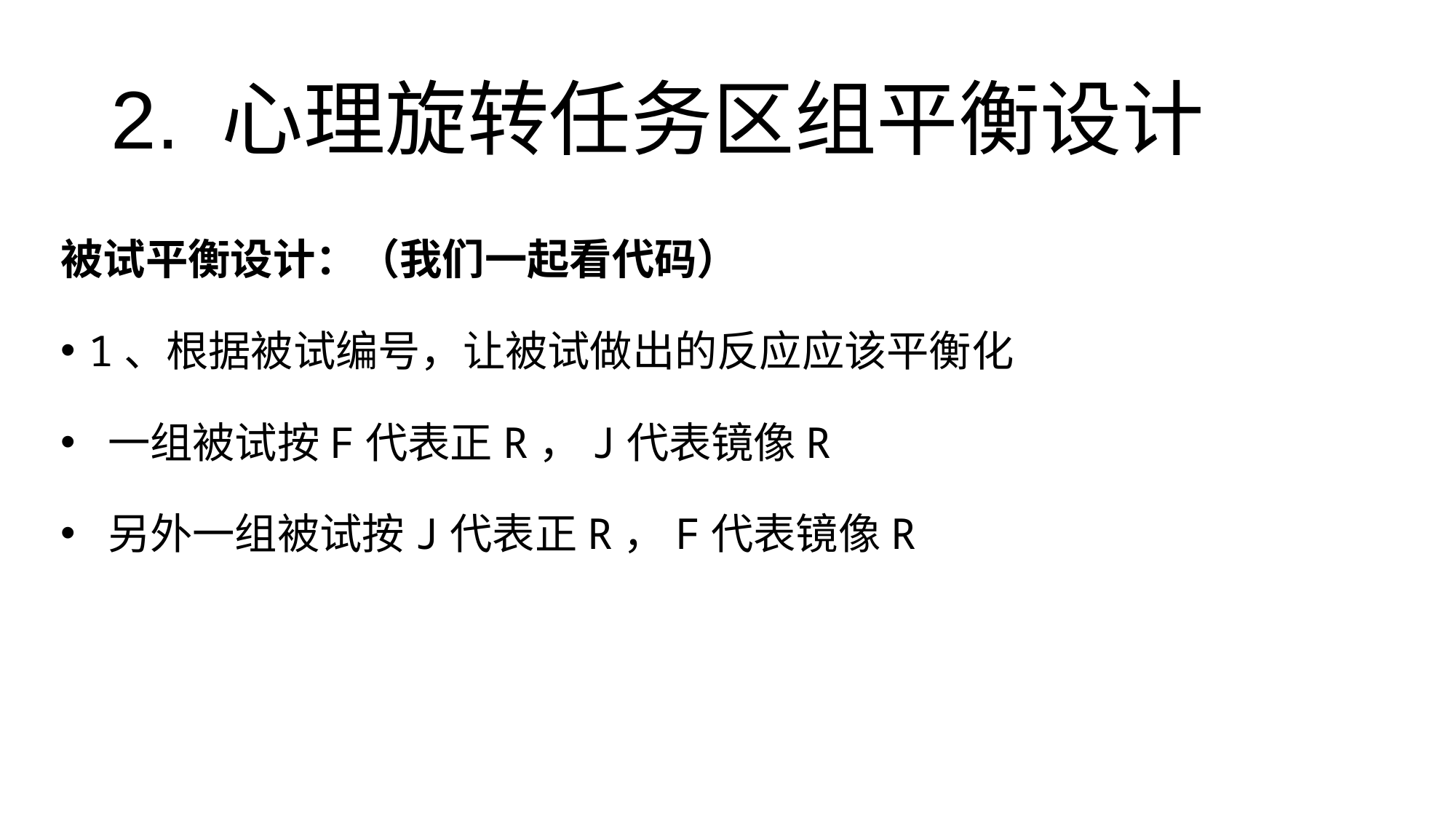

# 2. 心理旋转任务区组平衡设计
被试平衡设计：（我们一起看代码）
1、根据被试编号，让被试做出的反应应该平衡化
 一组被试按F代表正R，J代表镜像R
 另外一组被试按J代表正R，F代表镜像R